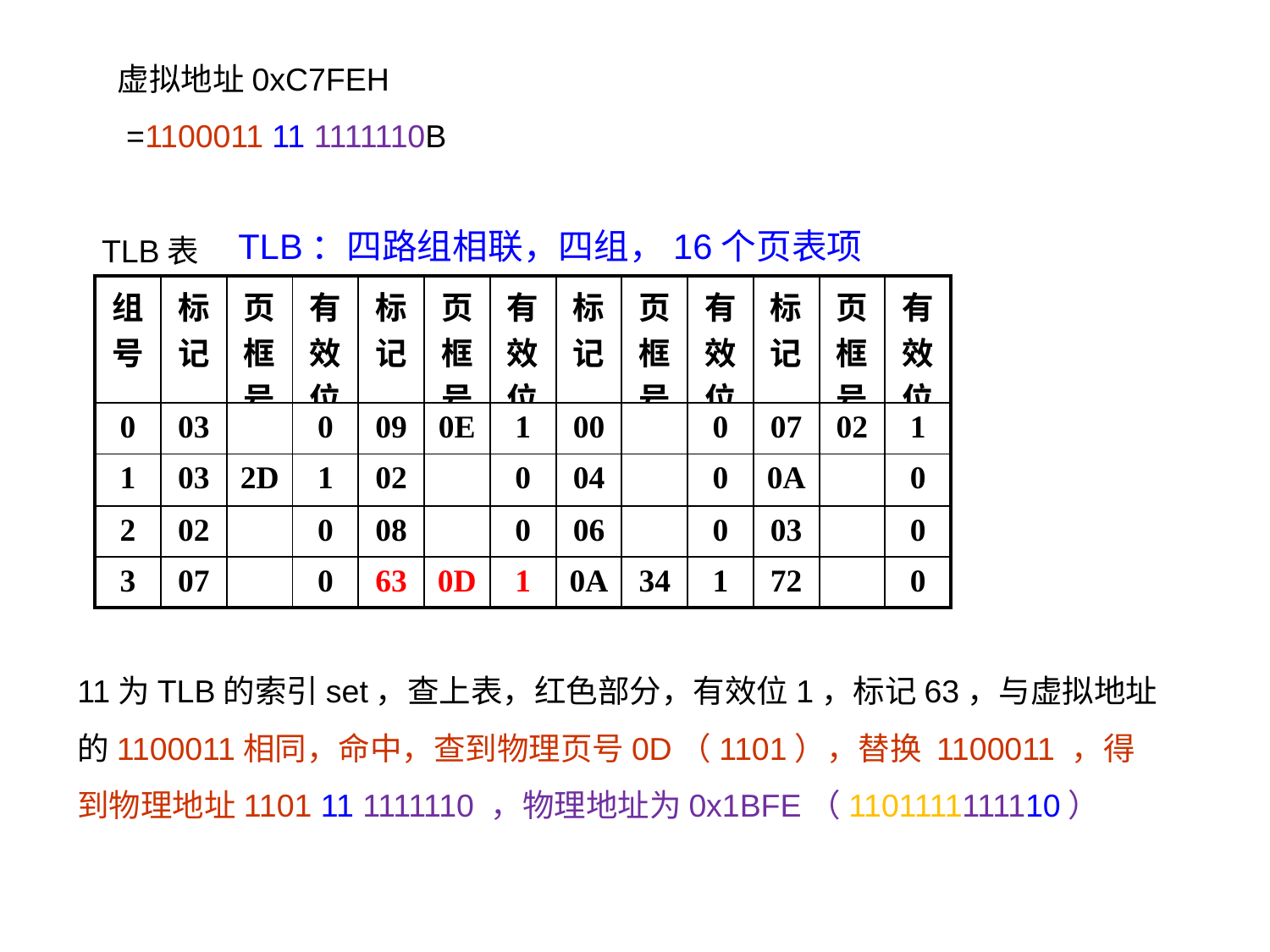

虚拟地址0xC7FEH
 =1100011 11 1111110B
TLB：四路组相联，四组，16个页表项
TLB表
| 组号 | 标记 | 页框号 | 有效位 | 标记 | 页框号 | 有效位 | 标记 | 页框号 | 有效位 | 标记 | 页框号 | 有效位 |
| --- | --- | --- | --- | --- | --- | --- | --- | --- | --- | --- | --- | --- |
| 0 | 03 |  | 0 | 09 | 0E | 1 | 00 |  | 0 | 07 | 02 | 1 |
| 1 | 03 | 2D | 1 | 02 |  | 0 | 04 |  | 0 | 0A |  | 0 |
| 2 | 02 |  | 0 | 08 |  | 0 | 06 |  | 0 | 03 |  | 0 |
| 3 | 07 |  | 0 | 63 | 0D | 1 | 0A | 34 | 1 | 72 |  | 0 |
11为TLB的索引set，查上表，红色部分，有效位1，标记63，与虚拟地址的1100011相同，命中，查到物理页号0D（1101），替换 1100011 ，得到物理地址1101 11 1111110 ，物理地址为0x1BFE（1101111111110）